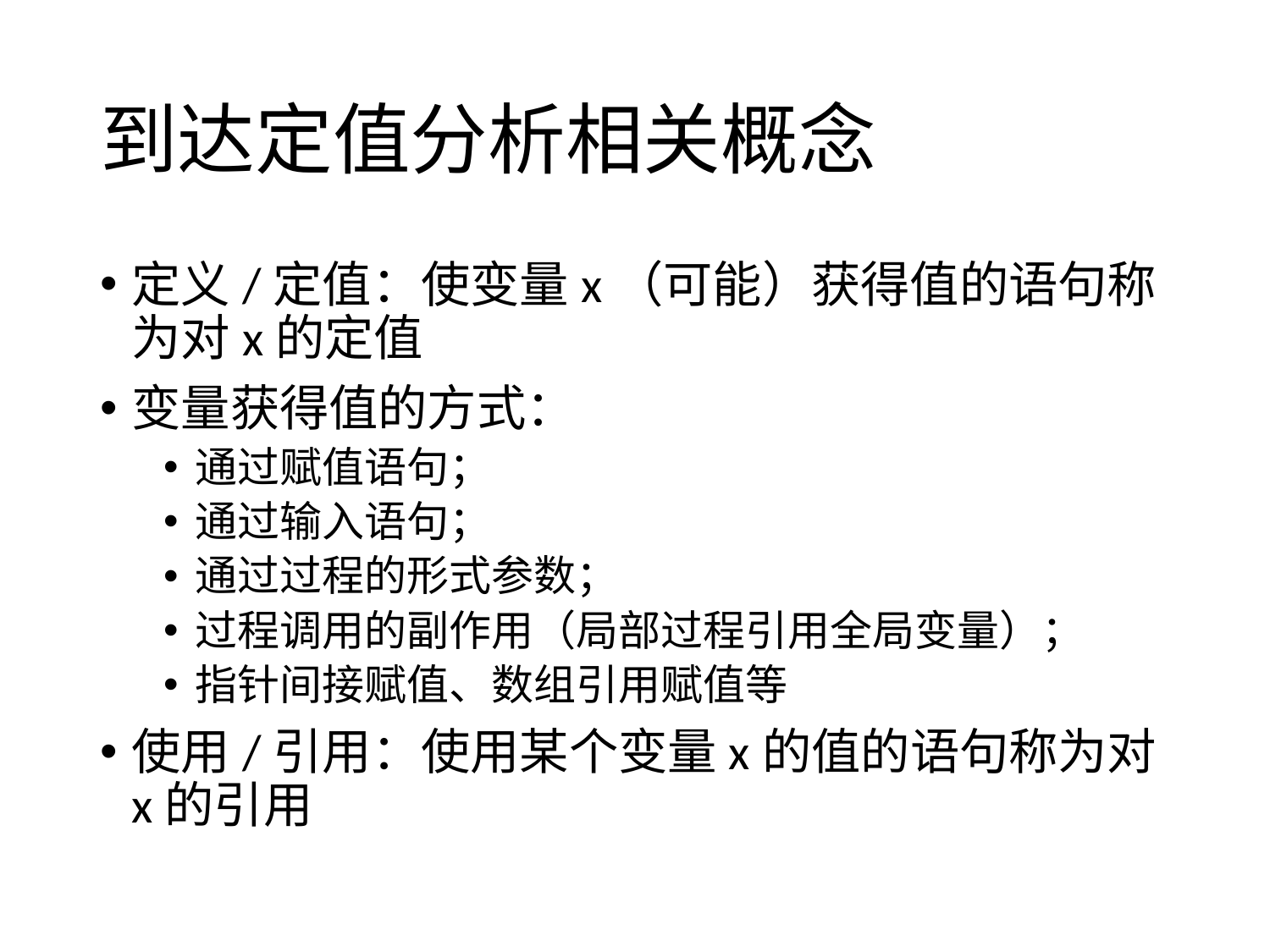

# 到达定值分析相关概念
定义/定值：使变量x（可能）获得值的语句称为对x的定值
变量获得值的方式：
通过赋值语句；
通过输入语句；
通过过程的形式参数；
过程调用的副作用（局部过程引用全局变量）；
指针间接赋值、数组引用赋值等
使用/引用：使用某个变量x的值的语句称为对x的引用